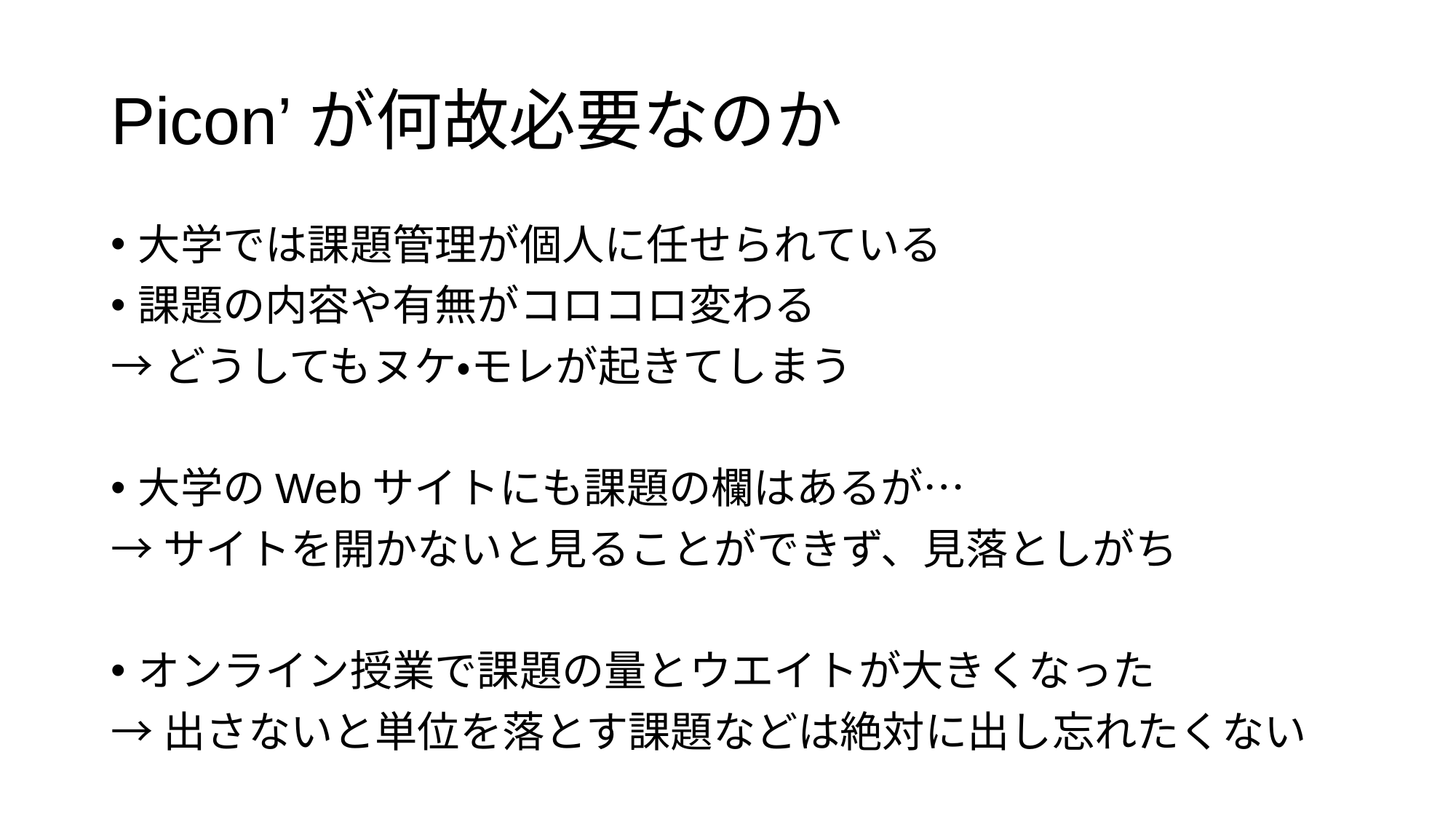

# Picon’が何故必要なのか
大学では課題管理が個人に任せられている
課題の内容や有無がコロコロ変わる
→どうしてもヌケ・モレが起きてしまう

大学のWebサイトにも課題の欄はあるが…
→サイトを開かないと見ることができず、見落としがち

オンライン授業で課題の量とウエイトが大きくなった
→出さないと単位を落とす課題などは絶対に出し忘れたくない